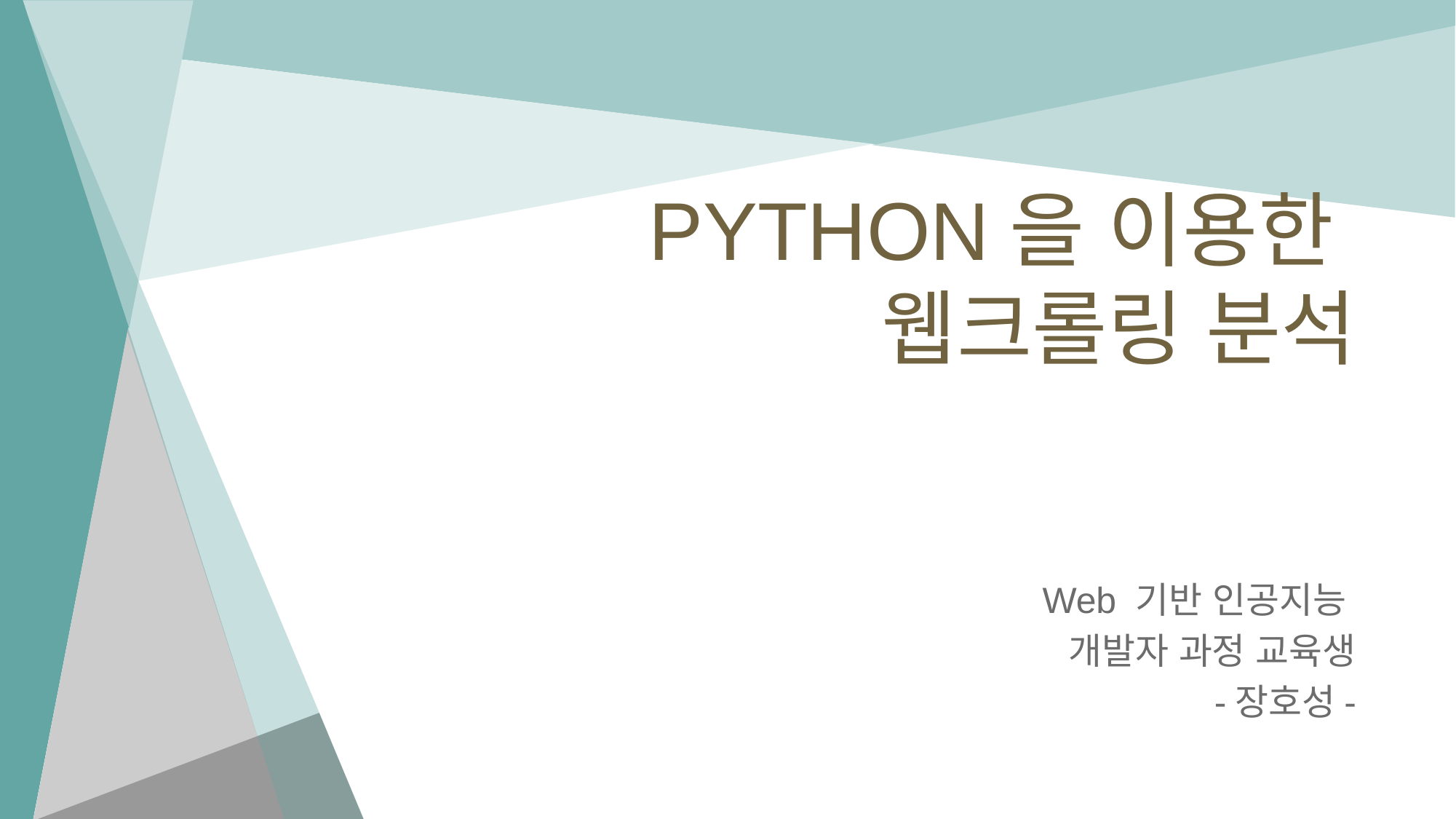

# PYTHON을 이용한
웹크롤링 분석
Web 기반 인공지능
개발자 과정 교육생
-장호성-